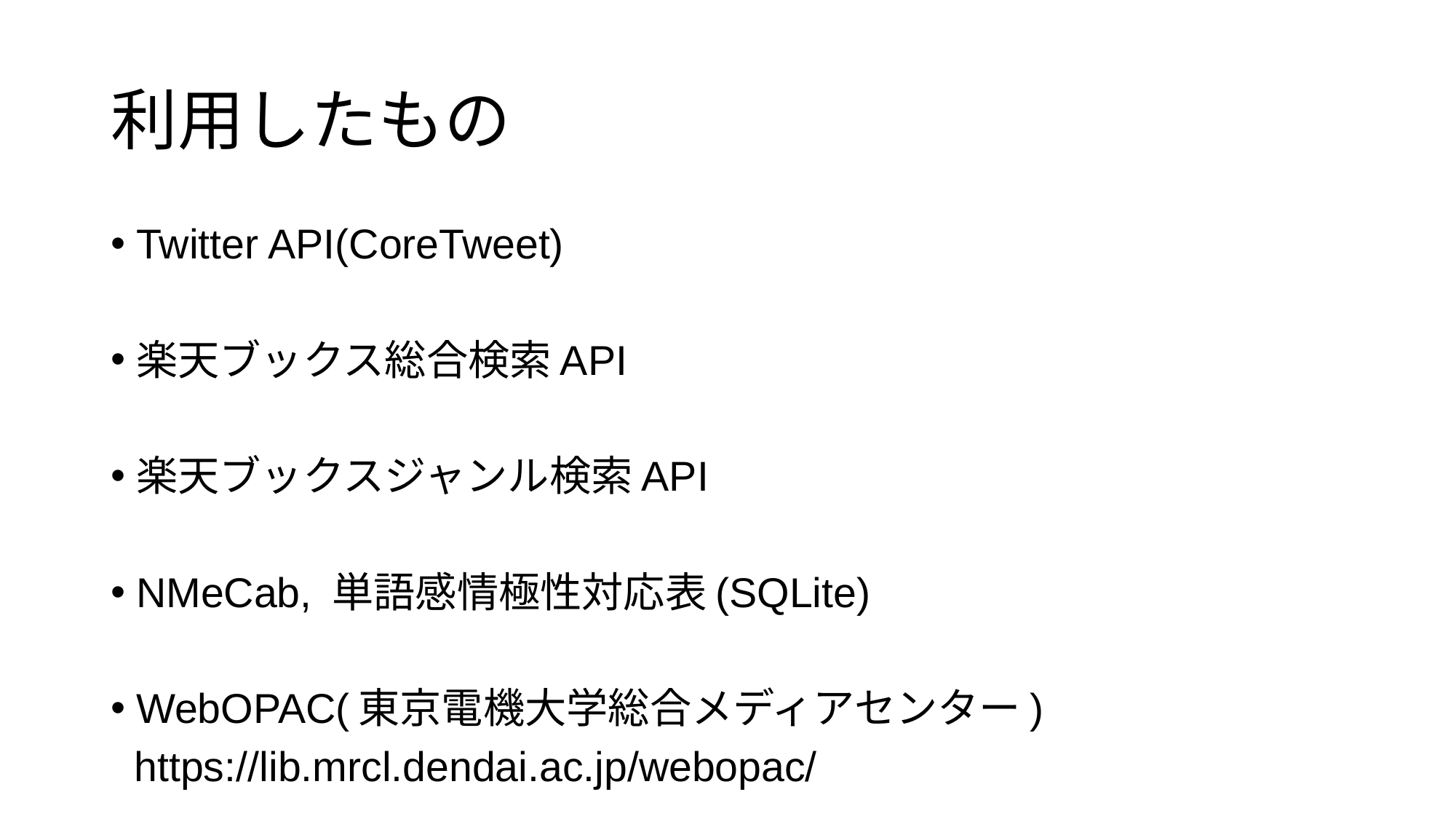

# 利用したもの
Twitter API(CoreTweet)

楽天ブックス総合検索API

楽天ブックスジャンル検索API

NMeCab, 単語感情極性対応表(SQLite)

WebOPAC(東京電機大学総合メディアセンター)
  https://lib.mrcl.dendai.ac.jp/webopac/